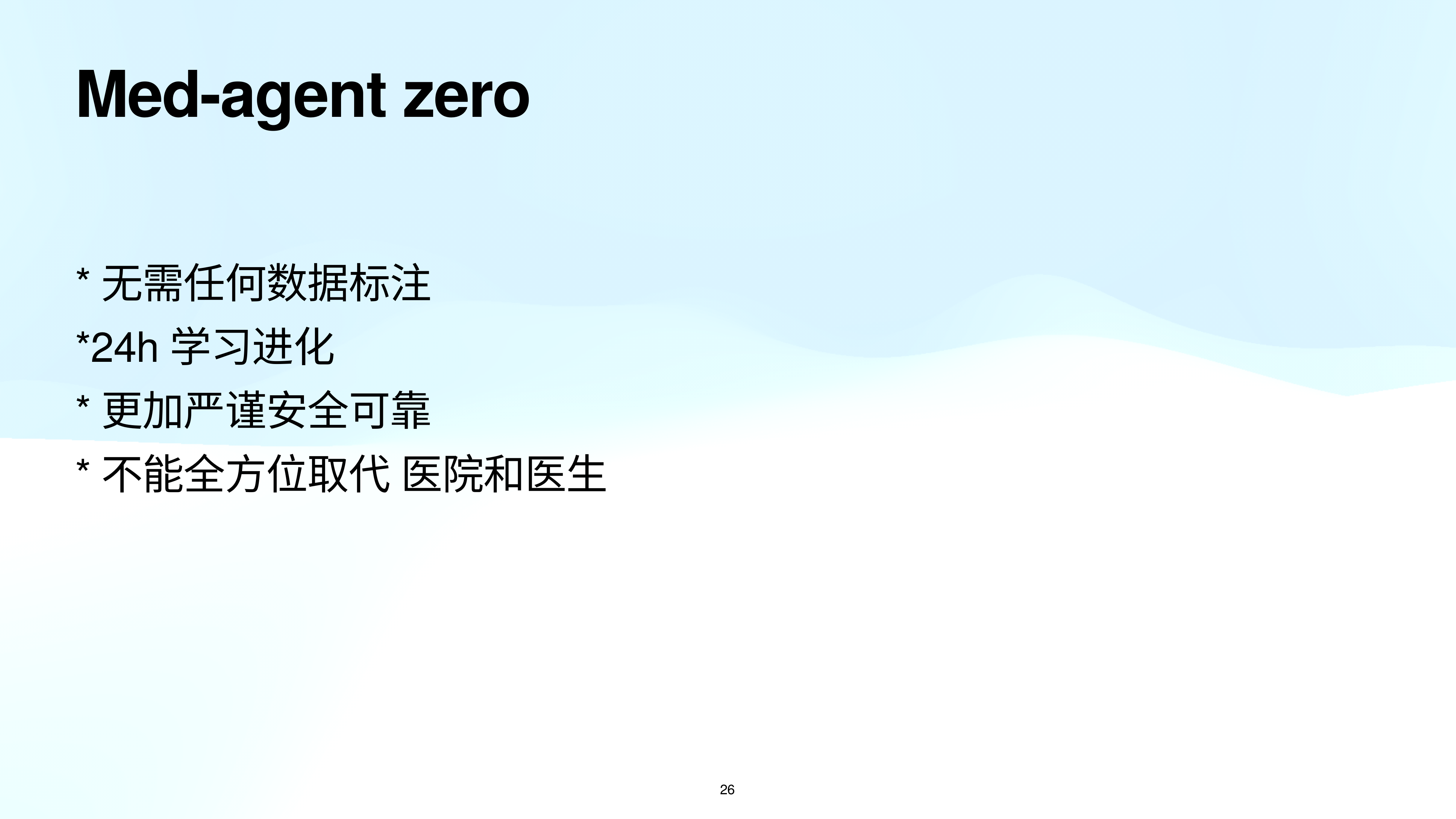

# Med-agent zero

*无需任何数据标注
*24h学习进化
*更加严谨安全可靠
*不能全方位取代 医院和医生

26